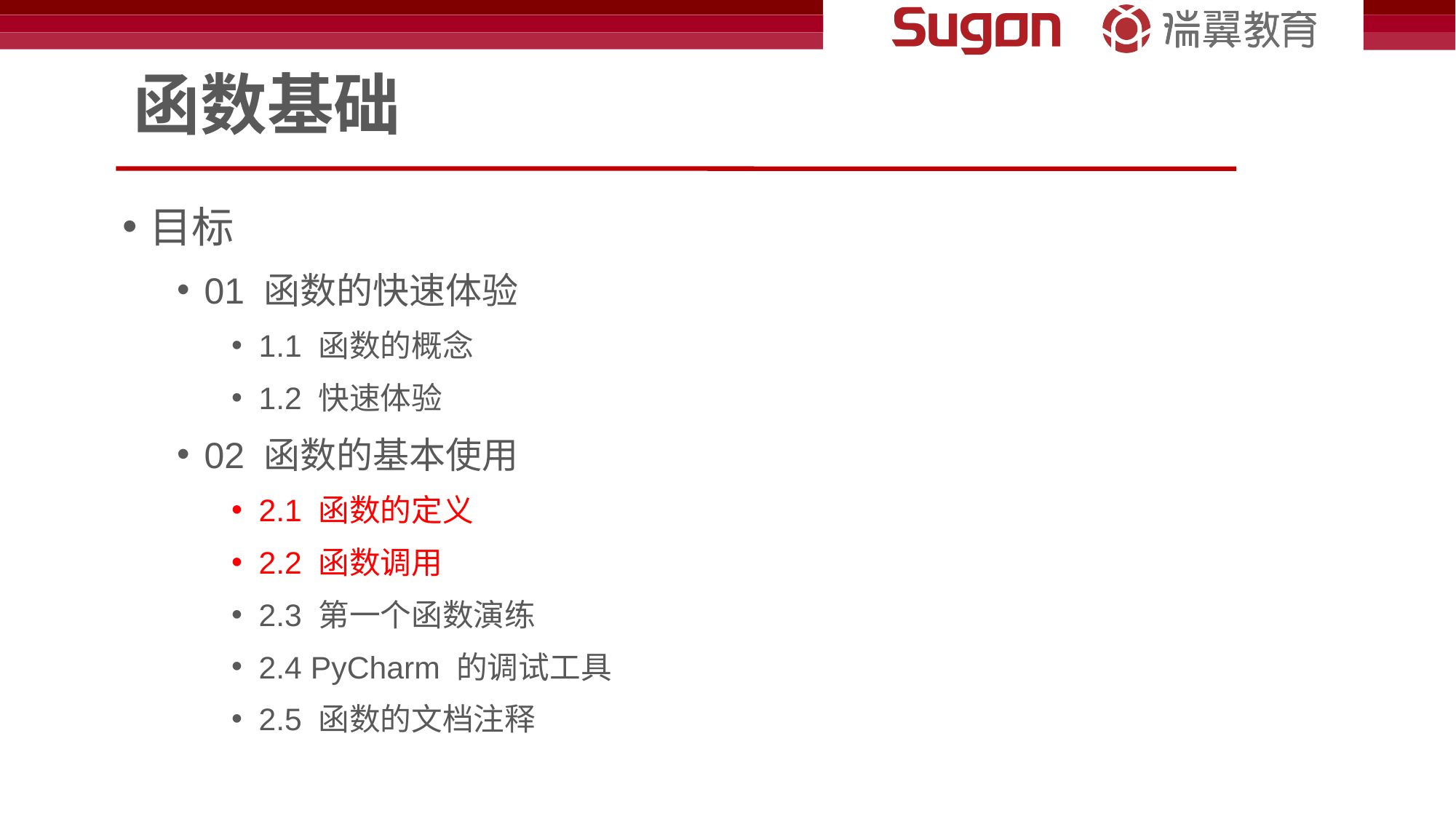

# 函数基础
目标
01 函数的快速体验
1.1 函数的概念
1.2 快速体验
02 函数的基本使用
2.1 函数的定义
2.2 函数调用
2.3 第一个函数演练
2.4 PyCharm 的调试工具
2.5 函数的文档注释